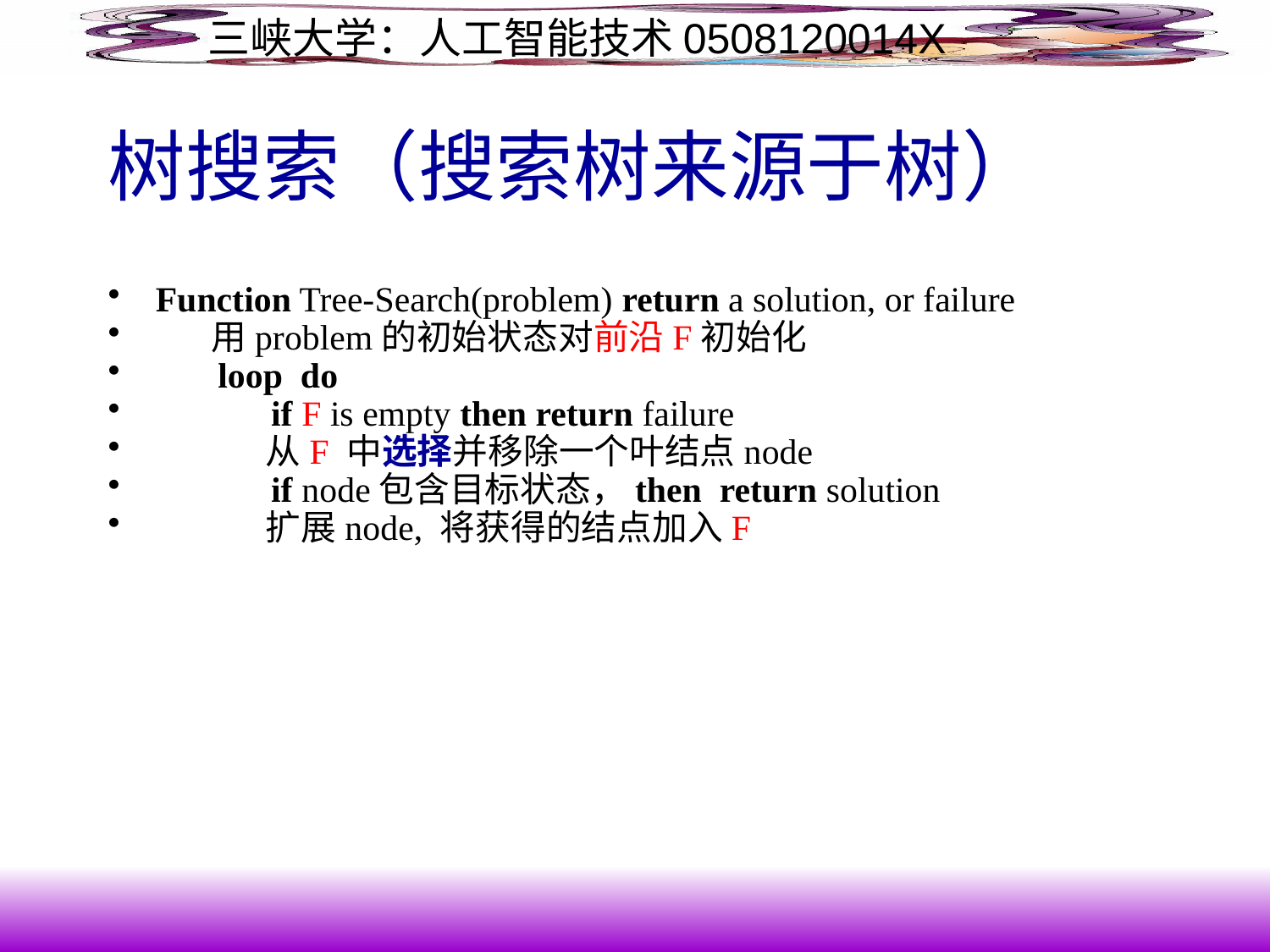

# 树搜索（搜索树来源于树）
Function Tree-Search(problem) return a solution, or failure
      用problem的初始状态对前沿F初始化
       loop  do
             if F is empty then return failure
             从F 中选择并移除一个叶结点node
             if node包含目标状态，then  return solution
             扩展node, 将获得的结点加入F